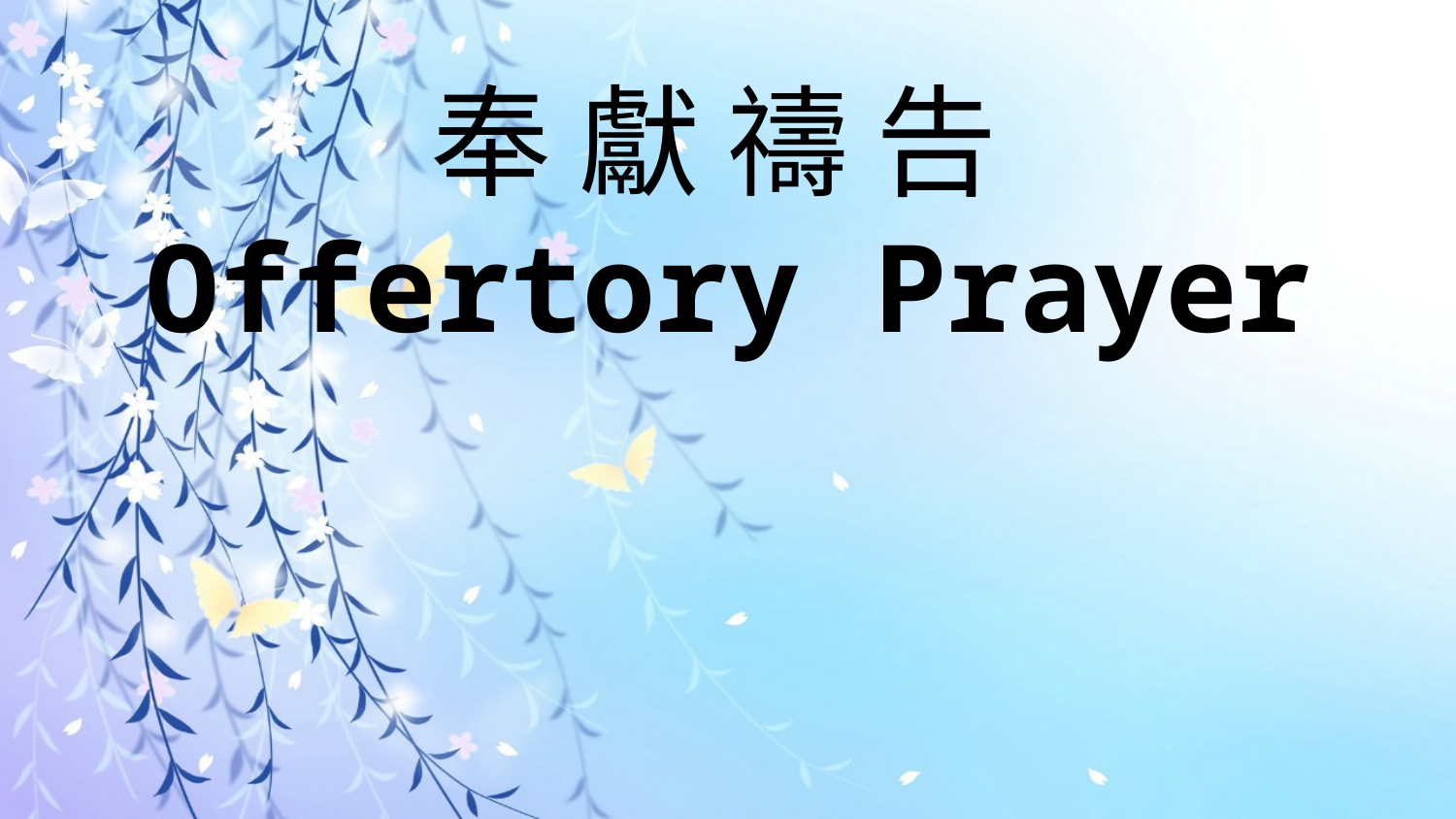

奉 獻 禱 告
Offertory Prayer

#